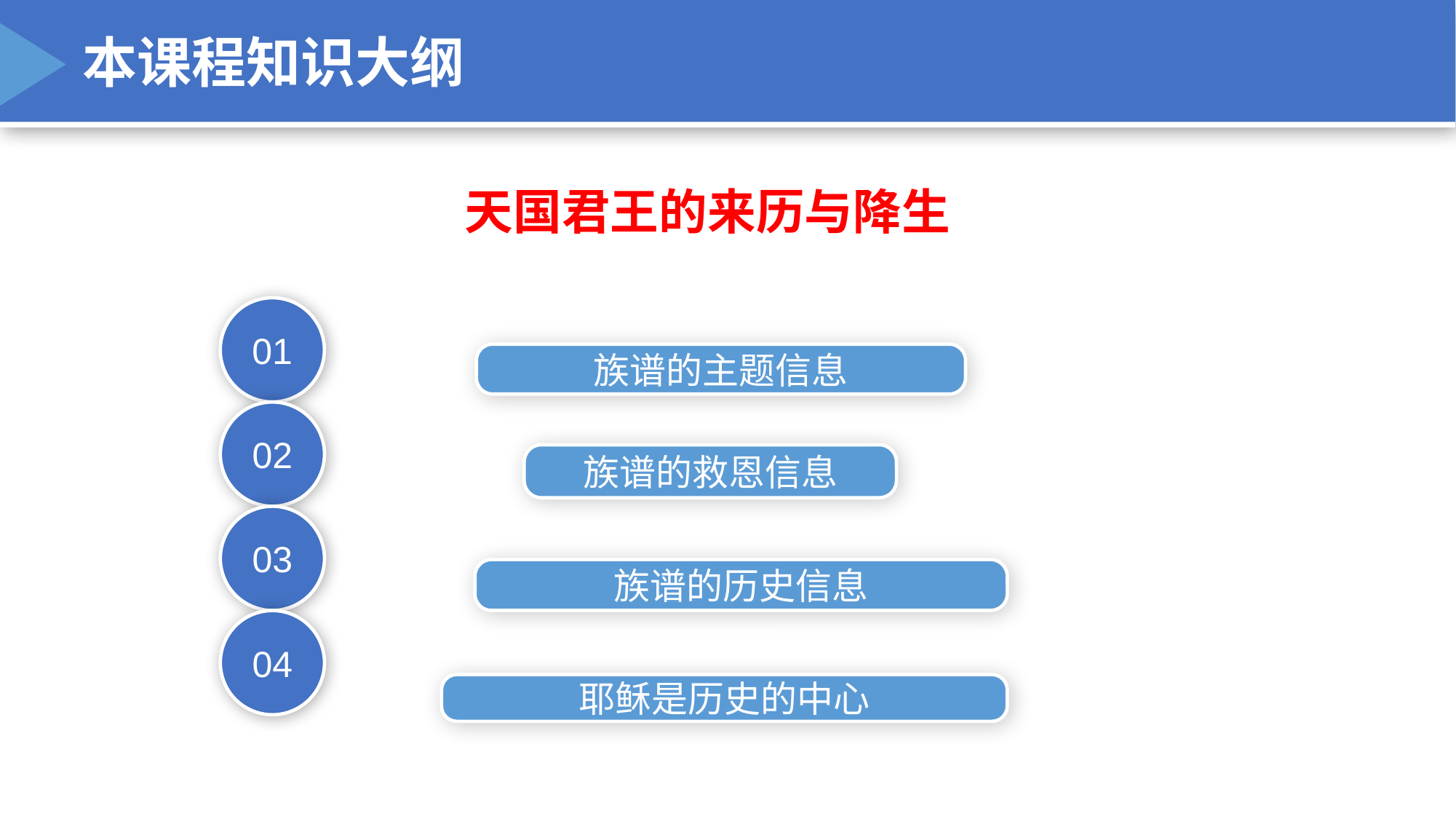

本课程知识大纲

天国君王的来历与降生
01
族谱的主题信息
02
族谱的救恩信息
03
族谱的历史信息
04
耶稣是历史的中心